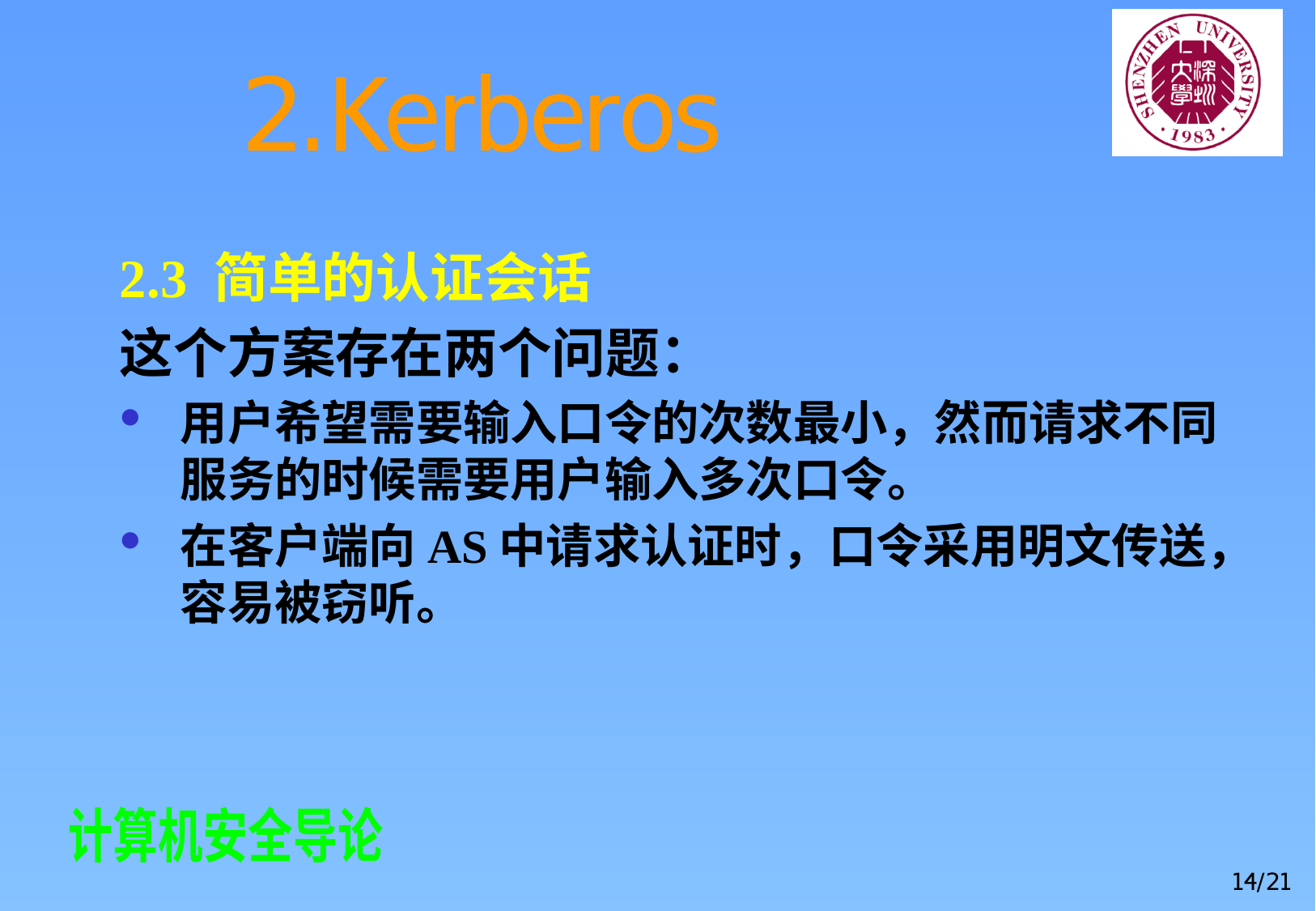

# 2.Kerberos
2.3 简单的认证会话
这个方案存在两个问题：
用户希望需要输入口令的次数最小，然而请求不同服务的时候需要用户输入多次口令。
在客户端向AS中请求认证时，口令采用明文传送，容易被窃听。
14/21